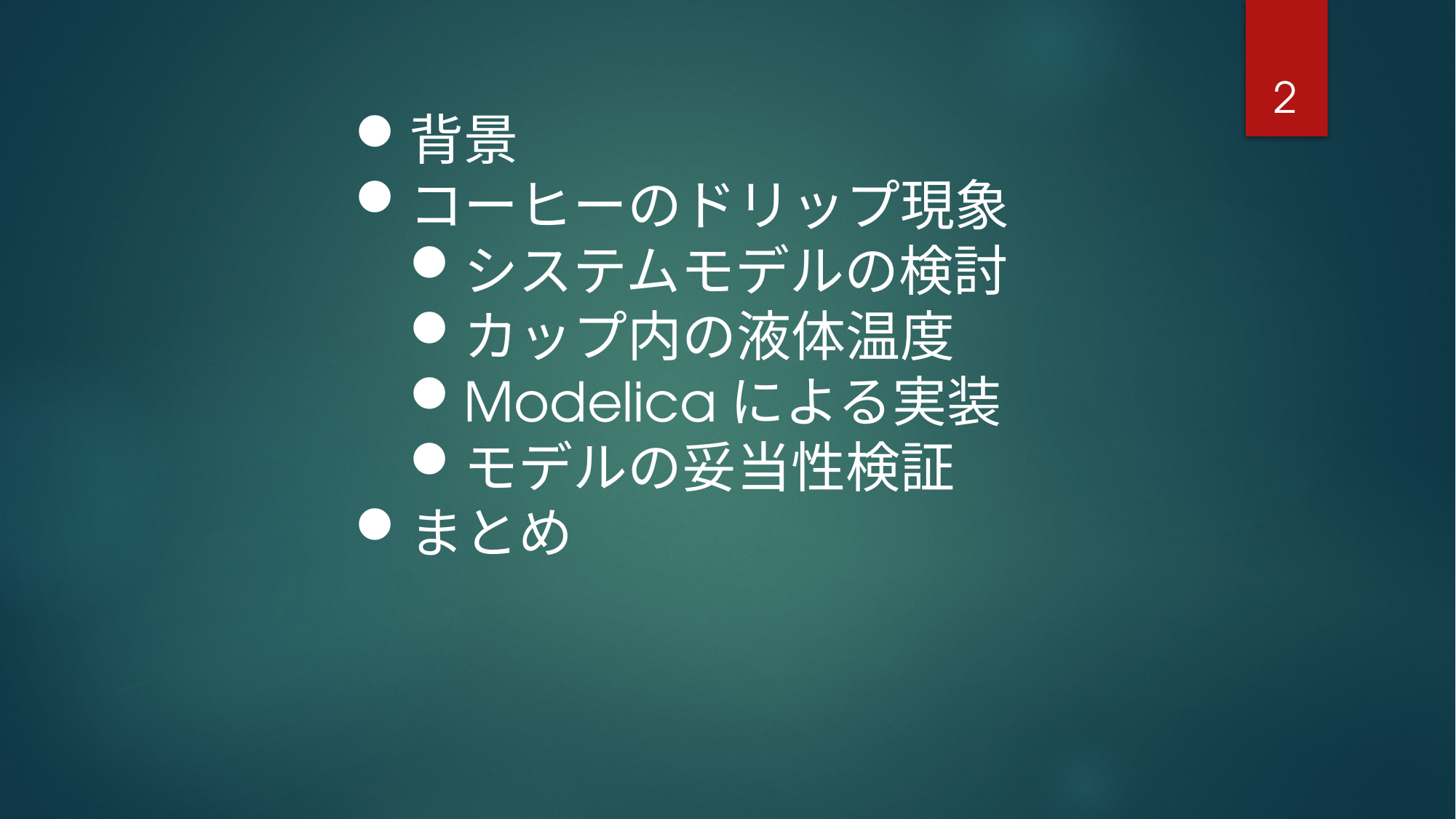

2
背景
コーヒーのドリップ現象
システムモデルの検討
カップ内の液体温度
Modelicaによる実装
モデルの妥当性検証
まとめ